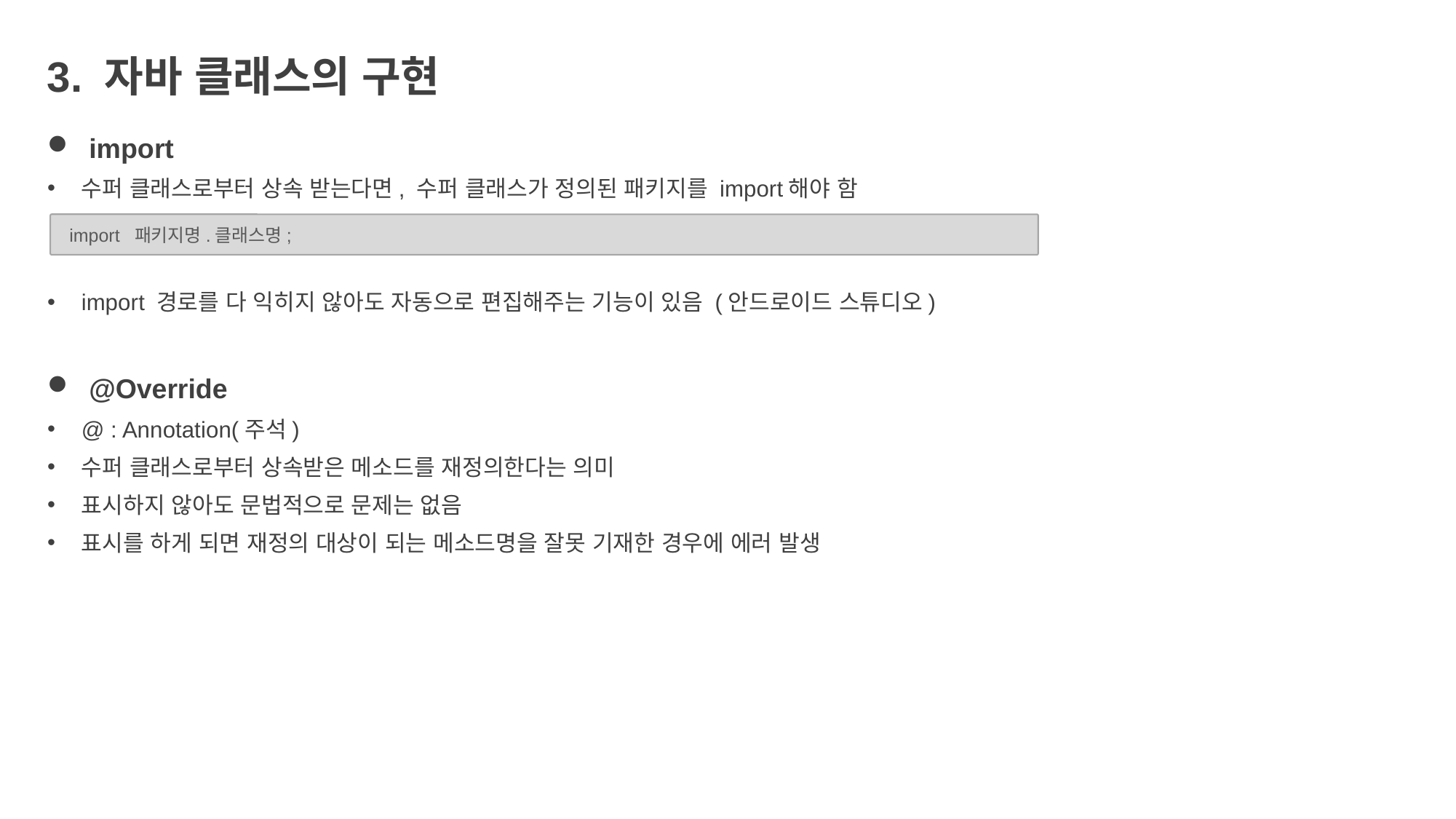

3. 자바 클래스의 구현
 import
수퍼 클래스로부터 상속 받는다면, 수퍼 클래스가 정의된 패키지를 import해야 함

import 경로를 다 익히지 않아도 자동으로 편집해주는 기능이 있음 (안드로이드 스튜디오)

 @Override
@ : Annotation(주석)
수퍼 클래스로부터 상속받은 메소드를 재정의한다는 의미
표시하지 않아도 문법적으로 문제는 없음
표시를 하게 되면 재정의 대상이 되는 메소드명을 잘못 기재한 경우에 에러 발생

import  패키지명.클래스명;